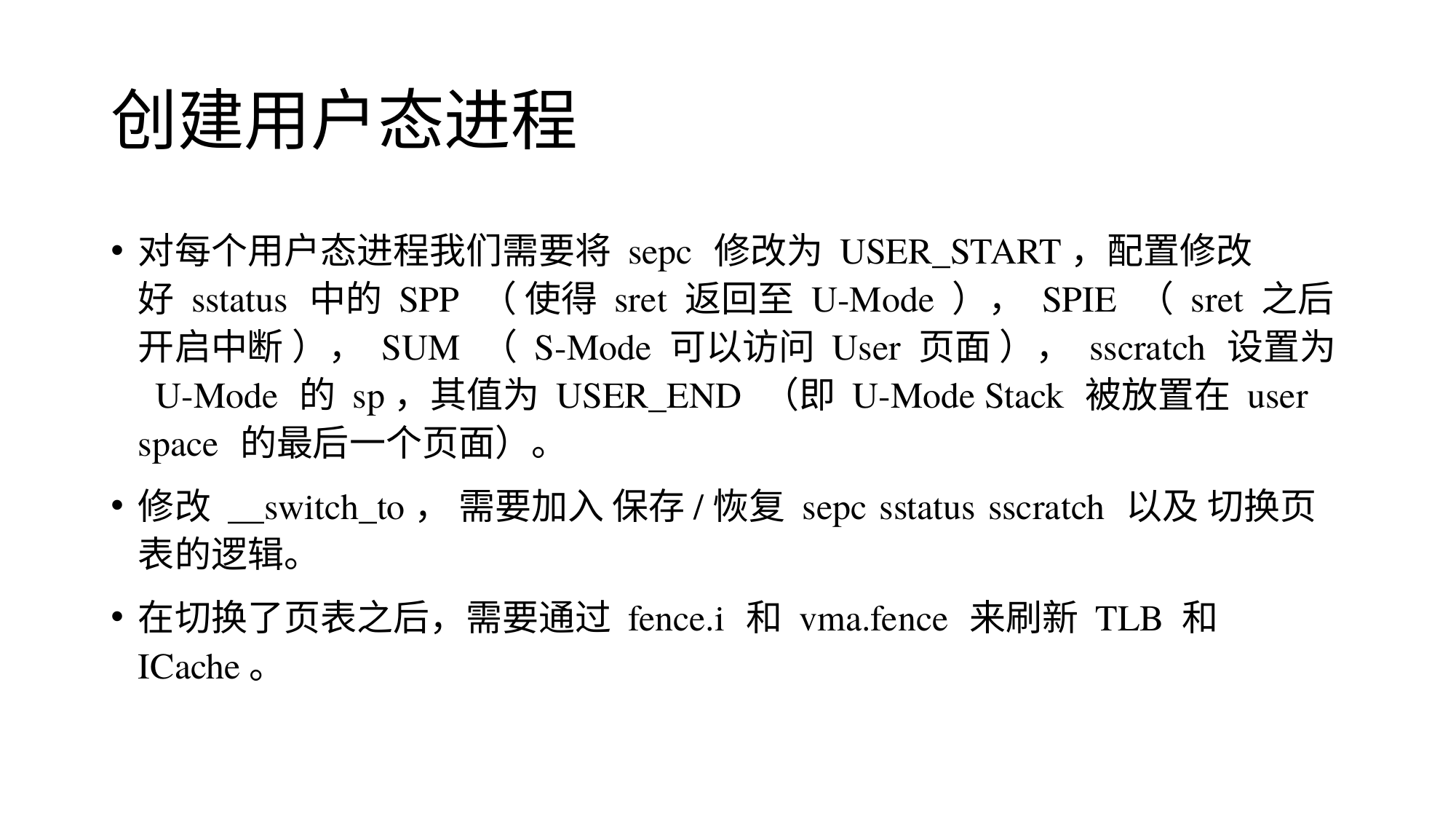

# 创建用户态进程
对每个用户态进程我们需要将 sepc 修改为 USER_START，配置修改好 sstatus 中的 SPP （ 使得 sret 返回至 U-Mode ）， SPIE （ sret 之后开启中断 ）， SUM （ S-Mode 可以访问 User 页面 ）， sscratch 设置为 U-Mode 的 sp，其值为 USER_END （即 U-Mode Stack 被放置在 user space 的最后一个页面）。
修改 __switch_to， 需要加入 保存/恢复 sepc sstatus sscratch 以及 切换页表的逻辑。
在切换了页表之后，需要通过 fence.i 和 vma.fence 来刷新 TLB 和 ICache。